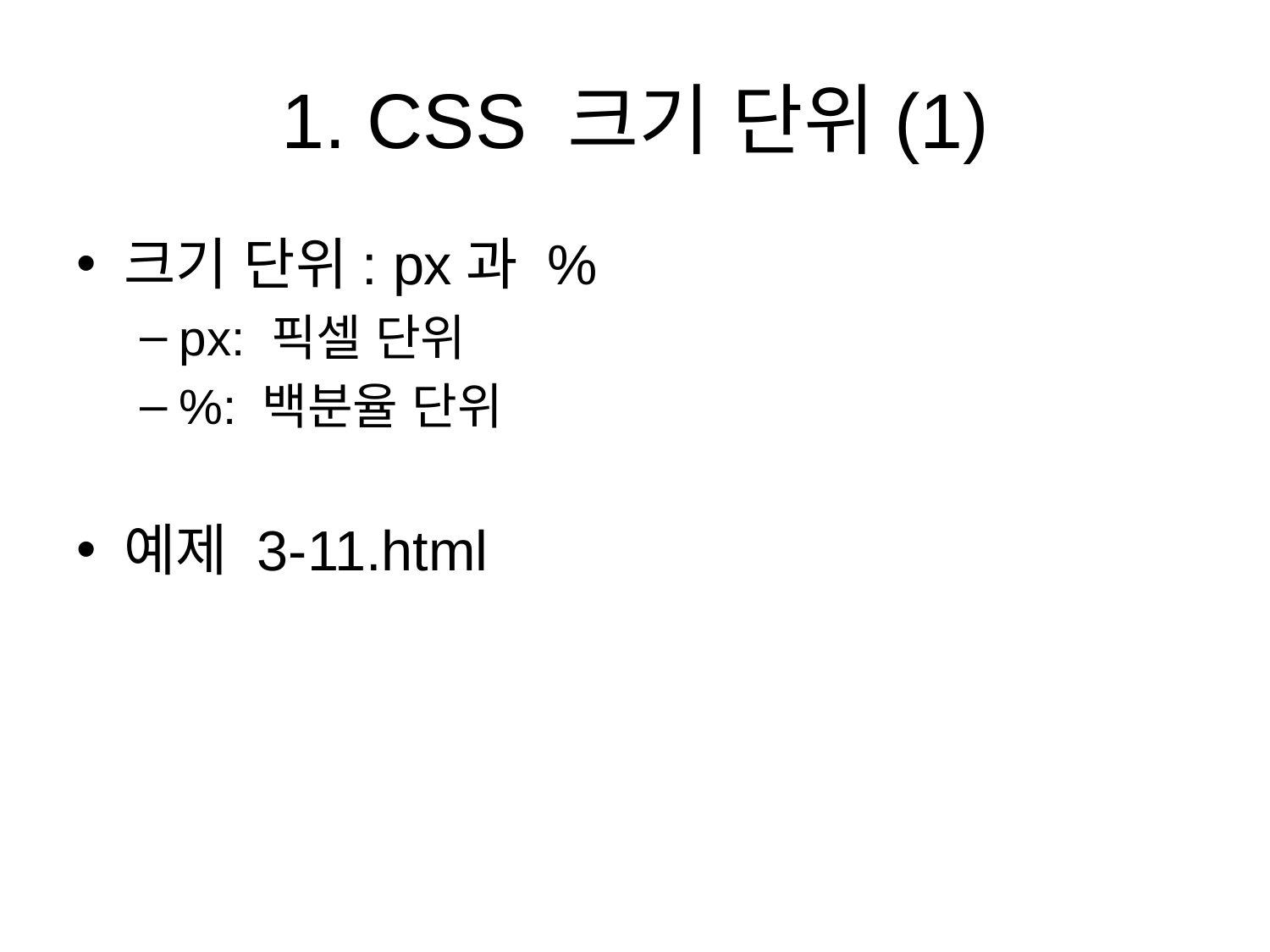

# 1. CSS 크기 단위(1)
크기 단위: px과 %
px: 픽셀 단위
%: 백분율 단위

예제 3-11.html